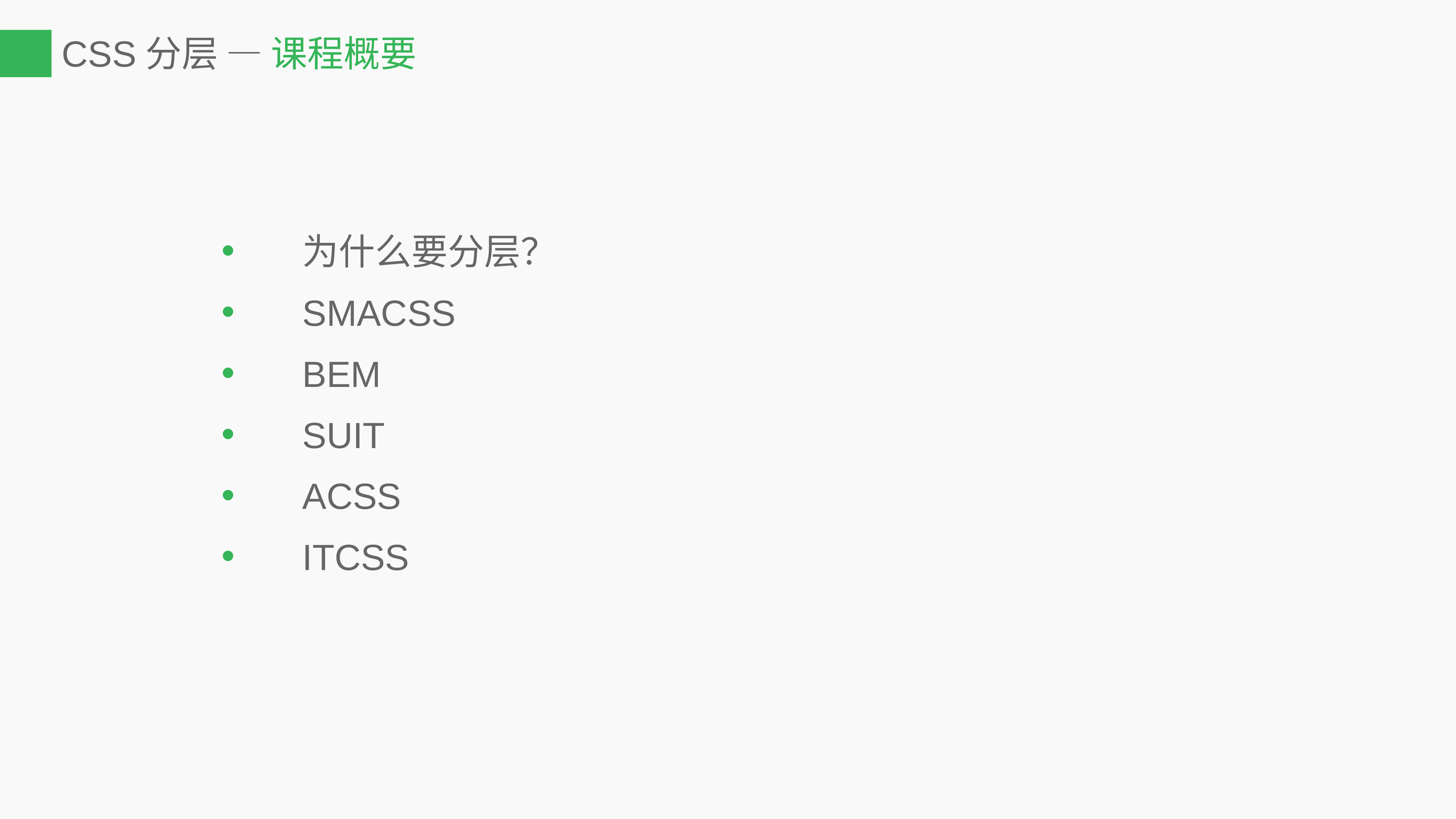

# CSS分层 — 课程概要
为什么要分层？
SMACSS
BEM
SUIT
ACSS
ITCSS